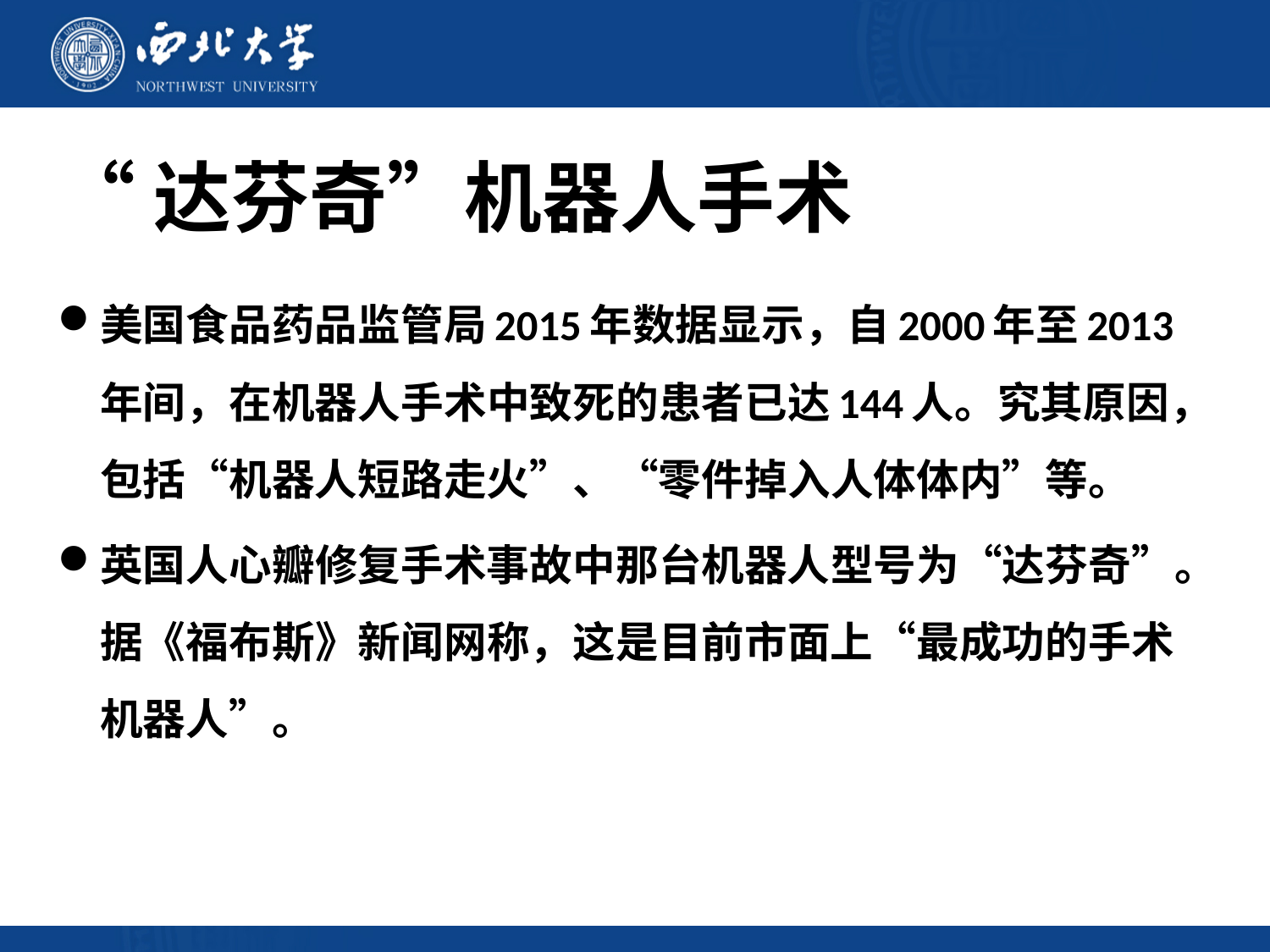

# “达芬奇”机器人手术
美国食品药品监管局2015年数据显示，自2000年至2013年间，在机器人手术中致死的患者已达144人。究其原因，包括“机器人短路走火”、“零件掉入人体体内”等。
英国人心瓣修复手术事故中那台机器人型号为“达芬奇”。据《福布斯》新闻网称，这是目前市面上“最成功的手术机器人”。